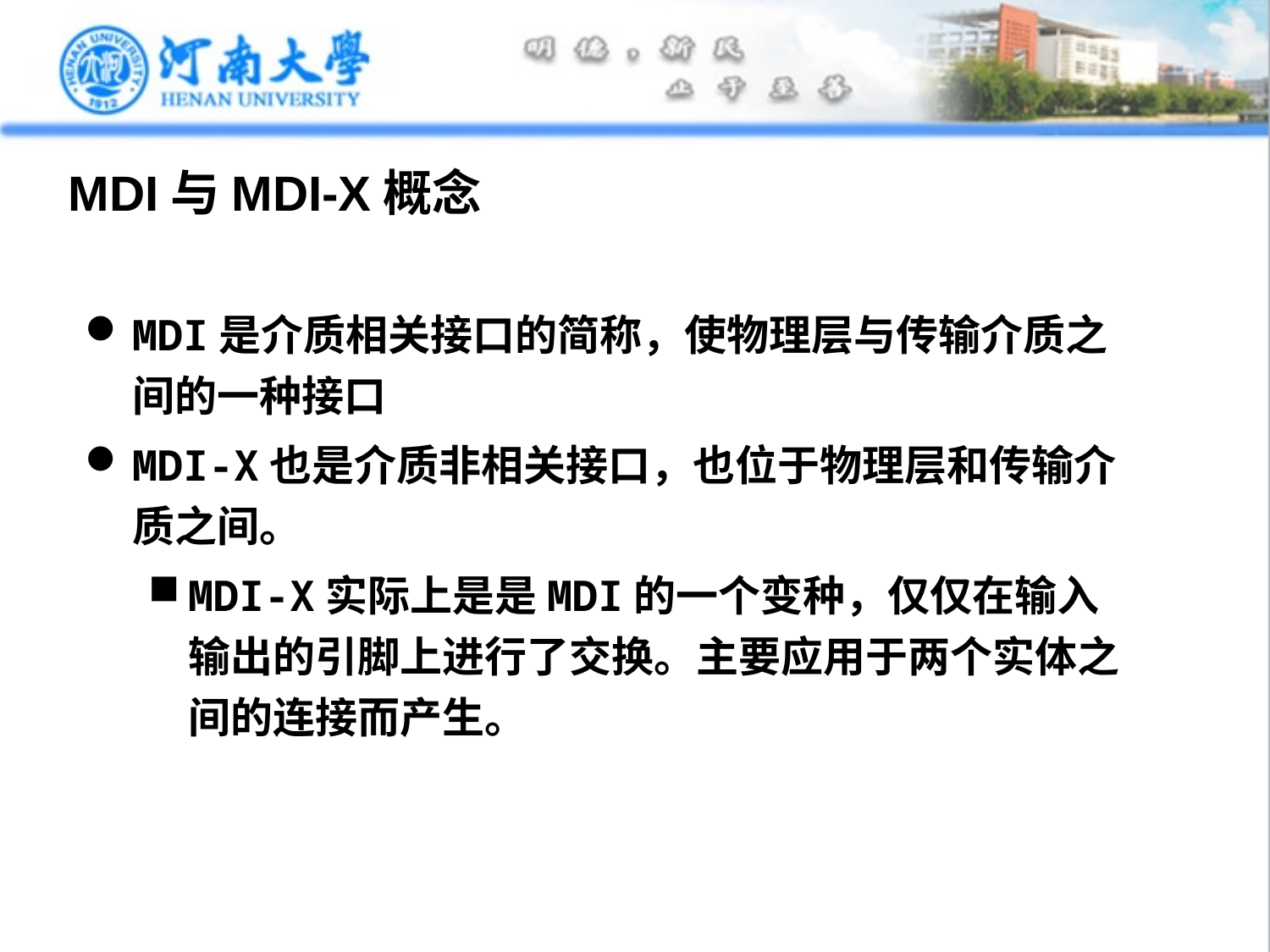

# MDI与MDI-X概念
MDI是介质相关接口的简称，使物理层与传输介质之间的一种接口
MDI-X也是介质非相关接口，也位于物理层和传输介质之间。
MDI-X实际上是是MDI的一个变种，仅仅在输入输出的引脚上进行了交换。主要应用于两个实体之间的连接而产生。